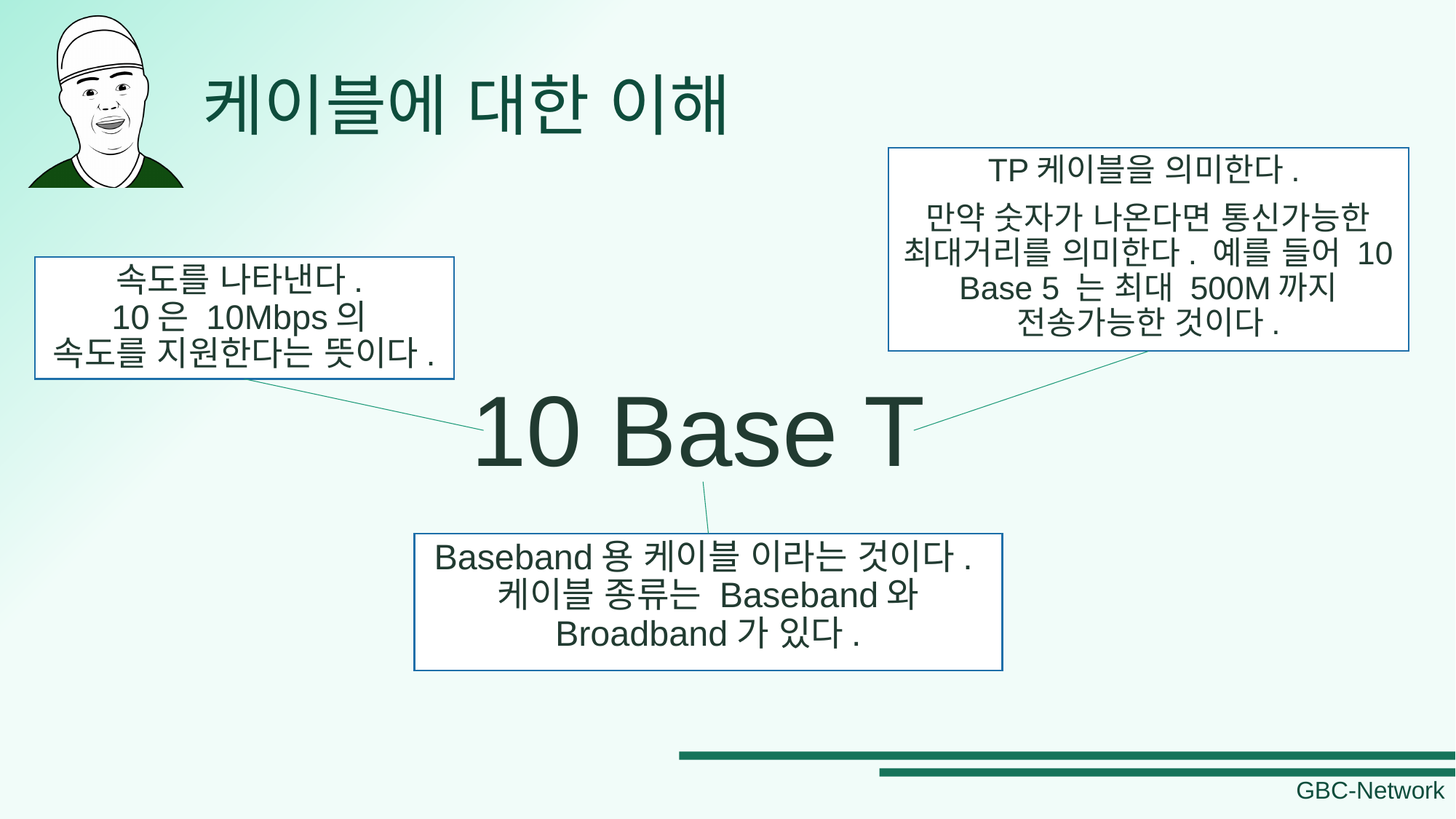

# 케이블에 대한 이해
TP케이블을 의미한다.
만약 숫자가 나온다면 통신가능한 최대거리를 의미한다. 예를 들어 10 Base 5 는 최대 500M까지 전송가능한 것이다.
속도를 나타낸다.
10은 10Mbps의
속도를 지원한다는 뜻이다.
10 Base T
Baseband용 케이블 이라는 것이다.
케이블 종류는 Baseband와 Broadband가 있다.